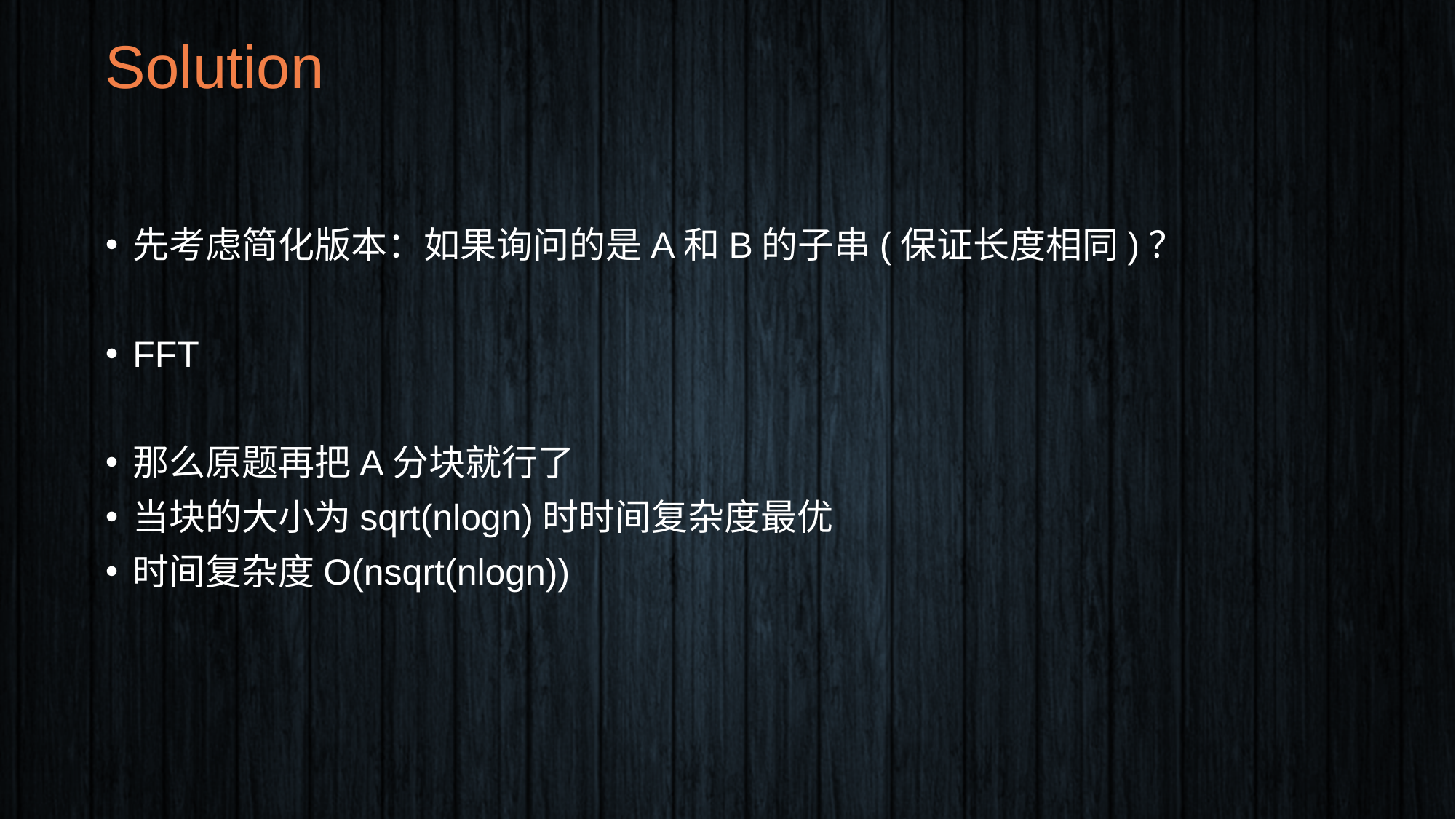

# Solution
先考虑简化版本：如果询问的是A和B的子串(保证长度相同)？

FFT

那么原题再把A分块就行了
当块的大小为sqrt(nlogn)时时间复杂度最优
时间复杂度O(nsqrt(nlogn))